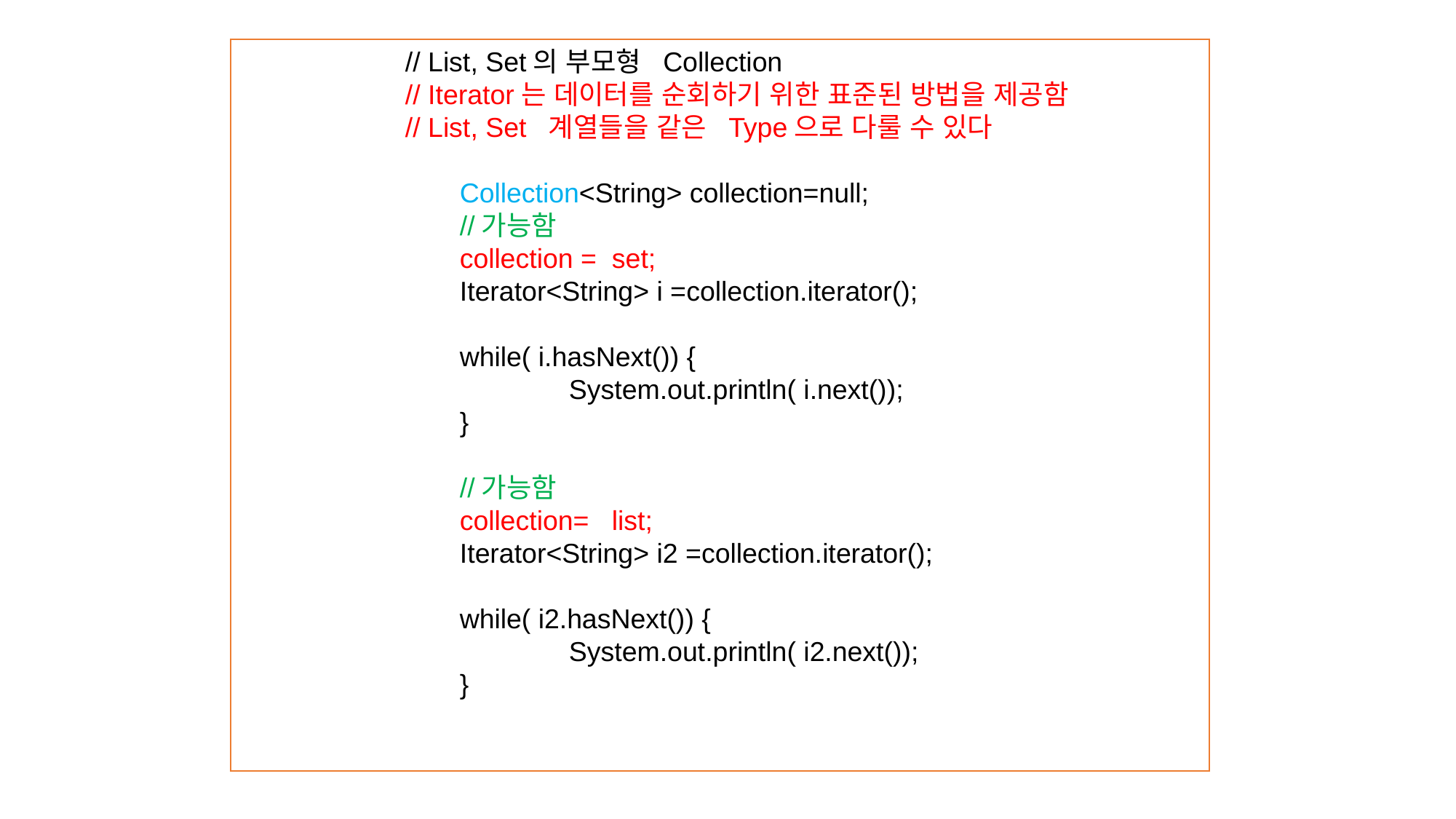

// List, Set의 부모형  Collection
// Iterator는 데이터를 순회하기 위한 표준된 방법을 제공함
// List, Set  계열들을 같은  Type으로 다룰 수 있다

		Collection<String> collection=null;
		//가능함
		collection =  set;
		Iterator<String> i =collection.iterator();

		while( i.hasNext()) {
			System.out.println( i.next());
		}

		//가능함
	  	collection=   list;
       		Iterator<String> i2 =collection.iterator();

		while( i2.hasNext()) {
			System.out.println( i2.next());
		}